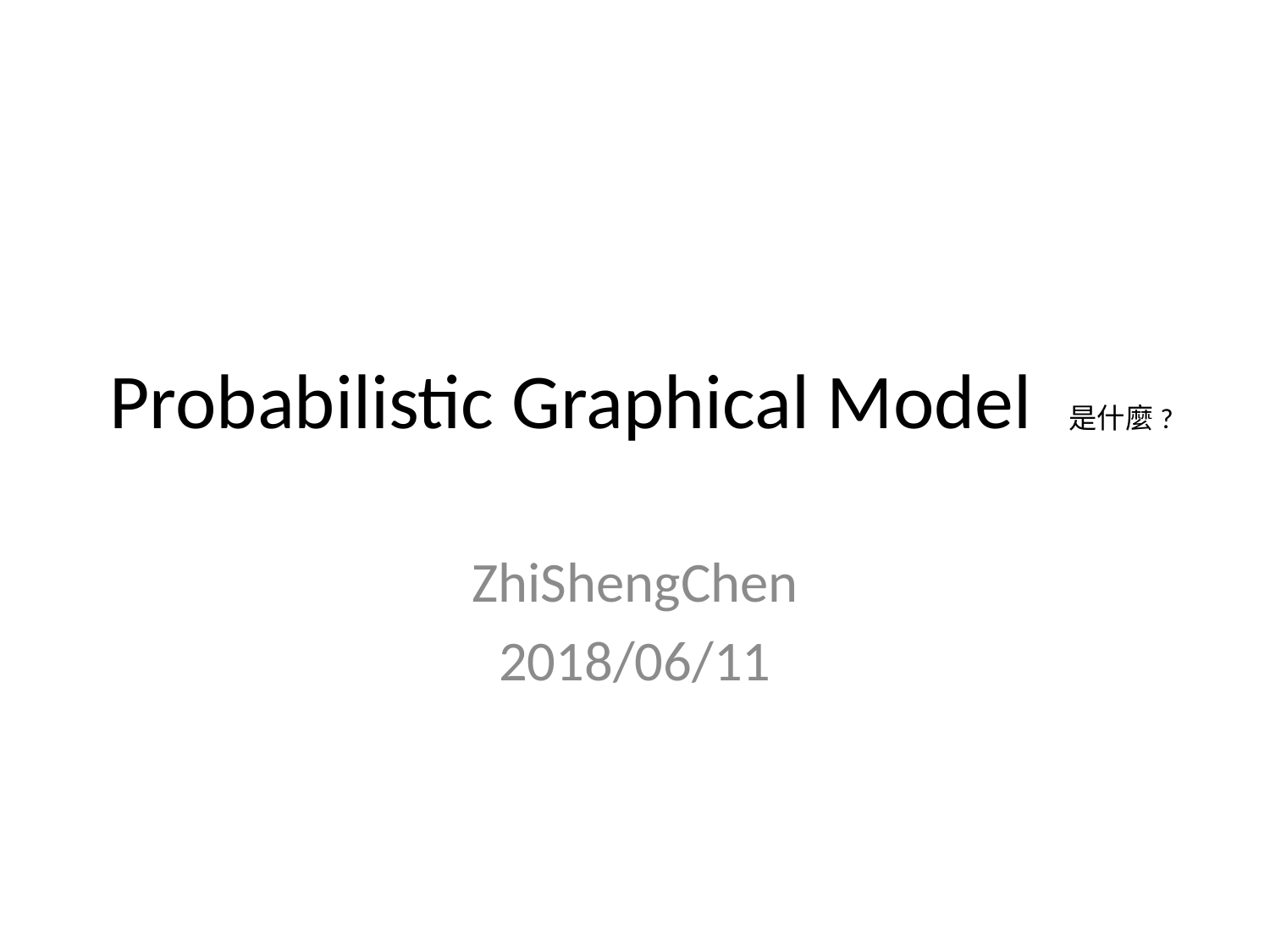

# Probabilistic Graphical Model 是什麼?
ZhiShengChen
2018/06/11